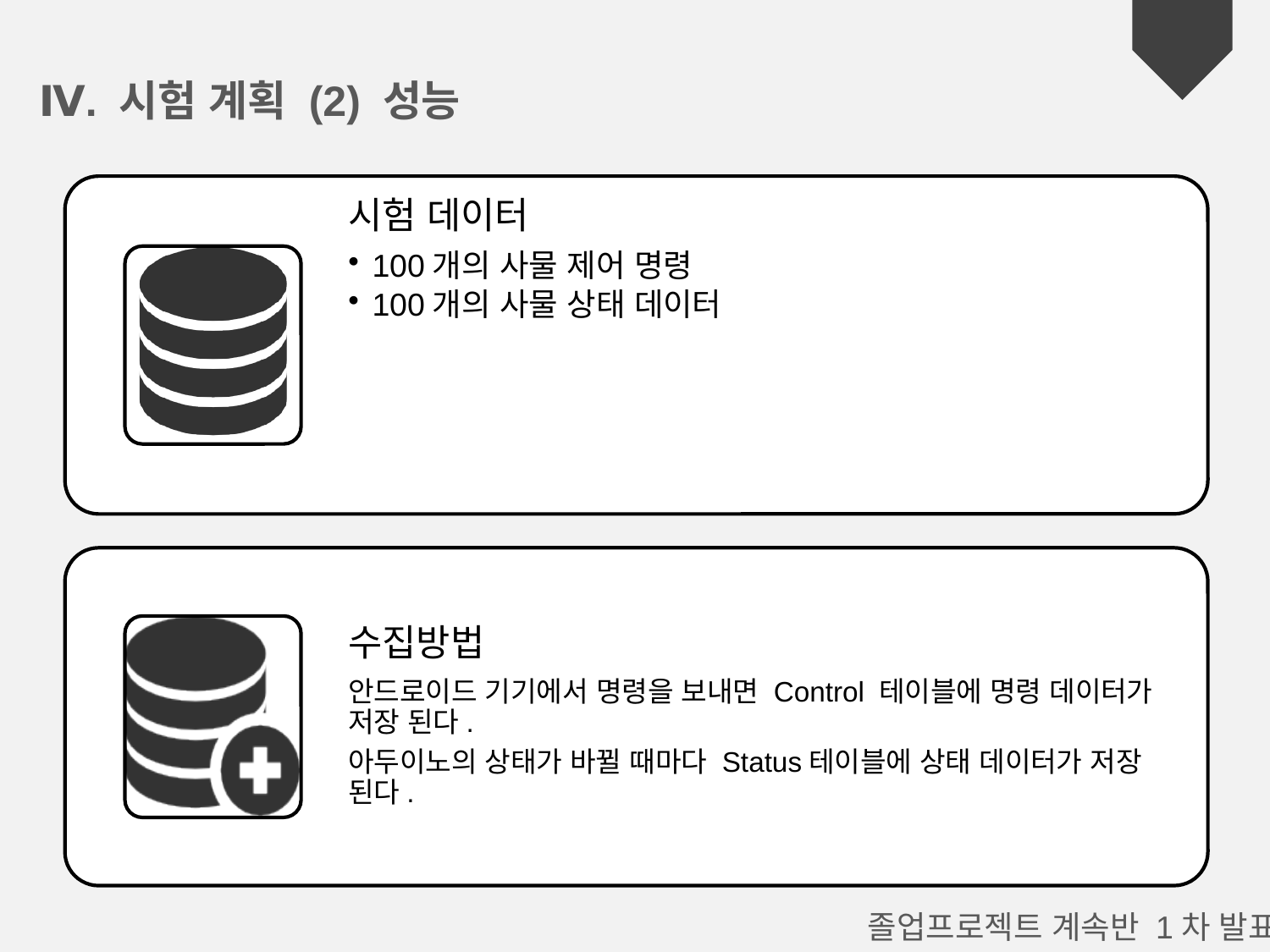

Ⅳ. 시험 계획 (2) 성능
시험 데이터
100개의 사물 제어 명령
100개의 사물 상태 데이터
수집방법
안드로이드 기기에서 명령을 보내면 Control 테이블에 명령 데이터가 저장 된다.
아두이노의 상태가 바뀔 때마다 Status테이블에 상태 데이터가 저장 된다.
졸업프로젝트 계속반 1차 발표